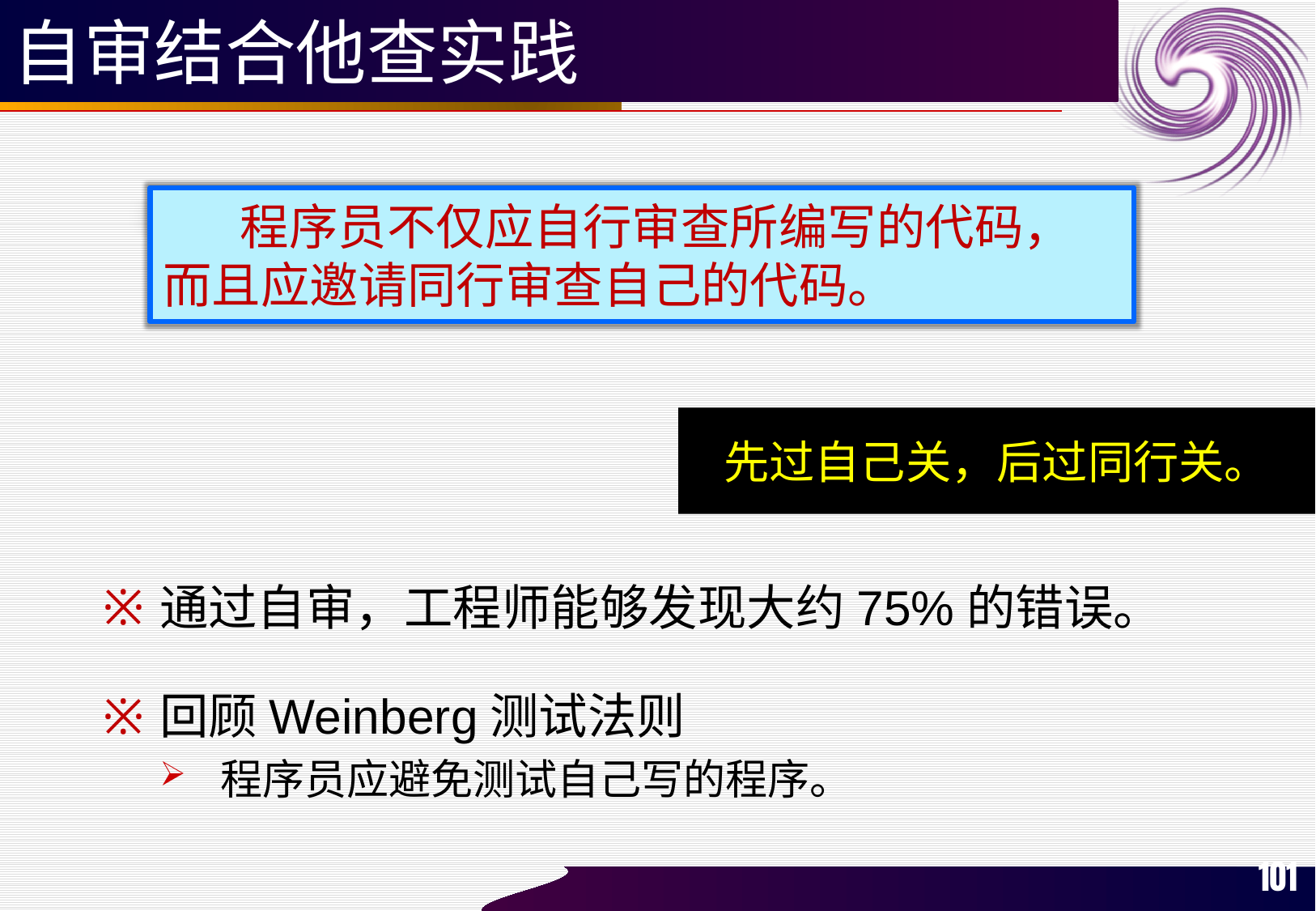

# 自审结合他查实践
      程序员不仅应自行审查所编写的代码，而且应邀请同行审查自己的代码。
先过自己关，后过同行关。
通过自审，工程师能够发现大约75%的错误。

回顾Weinberg测试法则
程序员应避免测试自己写的程序。
101